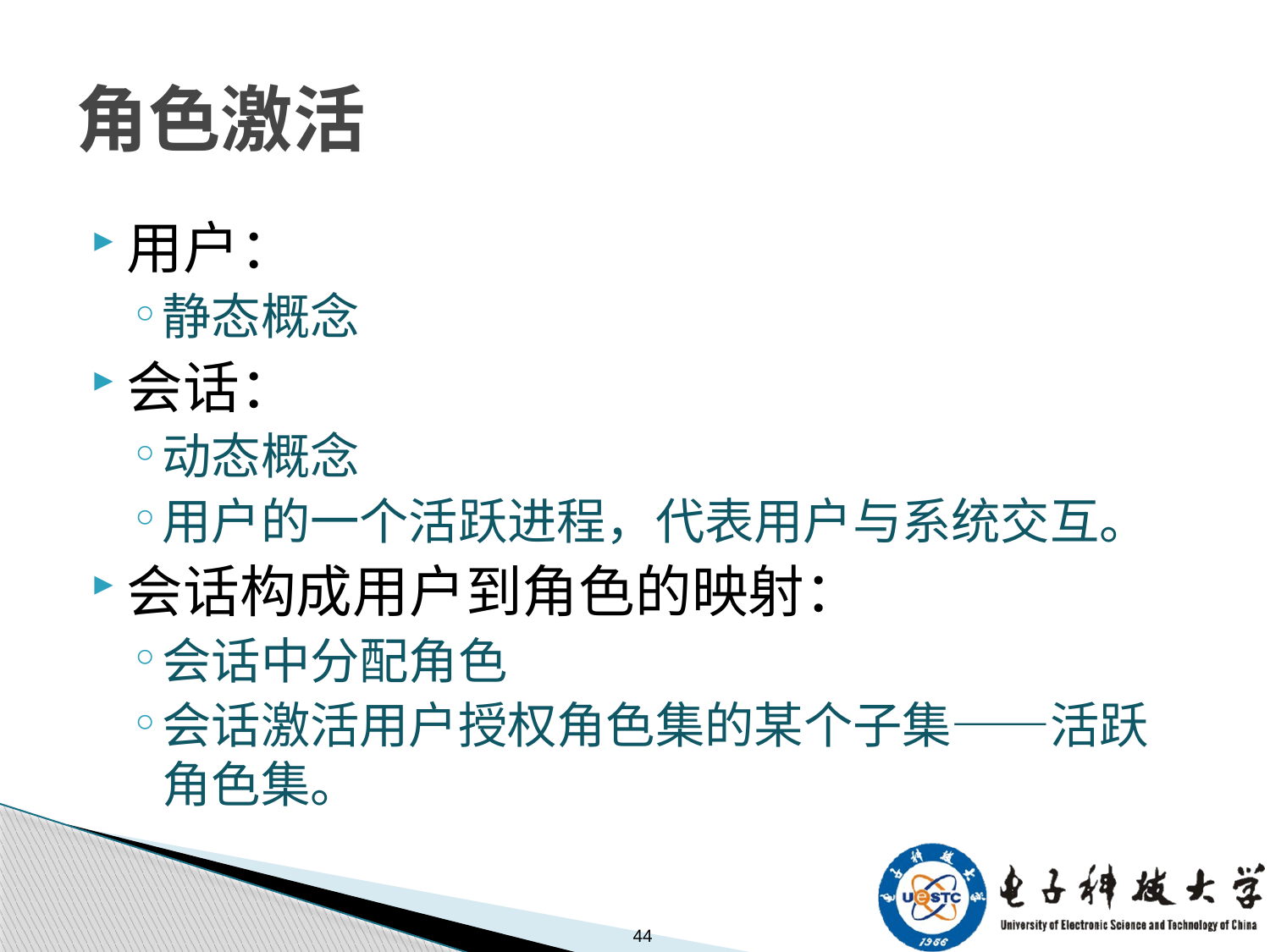

# 角色激活

用户：
静态概念
会话：
动态概念
用户的一个活跃进程，代表用户与系统交互。
会话构成用户到角色的映射：
会话中分配角色
会话激活用户授权角色集的某个子集——活跃角色集。
44